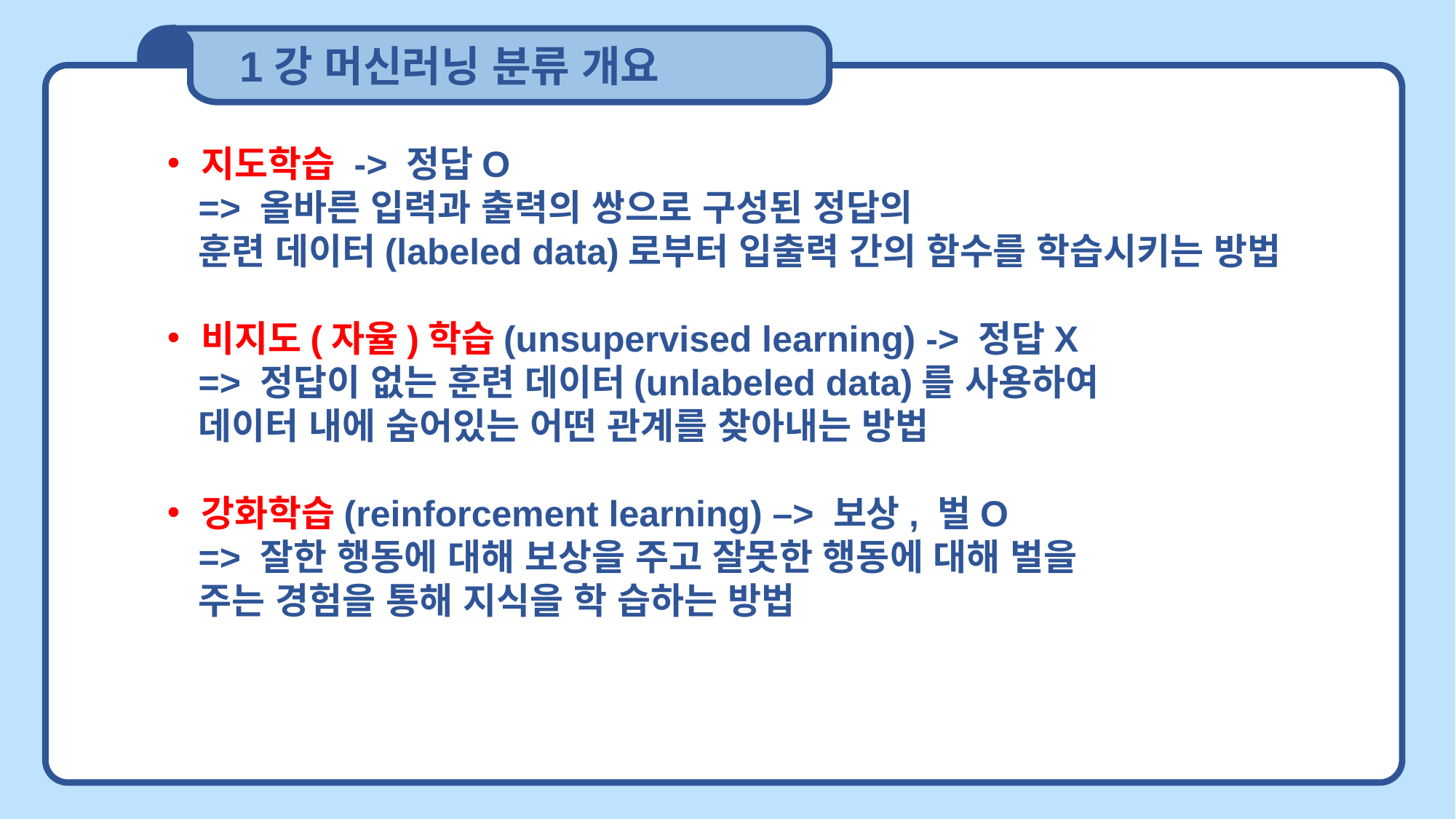

1강 머신러닝 분류 개요

지도학습 -> 정답O
=> 올바른 입력과 출력의 쌍으로 구성된 정답의
훈련 데이터(labeled data)로부터 입출력 간의 함수를 학습시키는 방법

비지도(자율)학습(unsupervised learning) -> 정답X
=> 정답이 없는 훈련 데이터(unlabeled data)를 사용하여
데이터 내에 숨어있는 어떤 관계를 찾아내는 방법

강화학습(reinforcement learning) –> 보상, 벌O
=> 잘한 행동에 대해 보상을 주고 잘못한 행동에 대해 벌을
주는 경험을 통해 지식을 학 습하는 방법